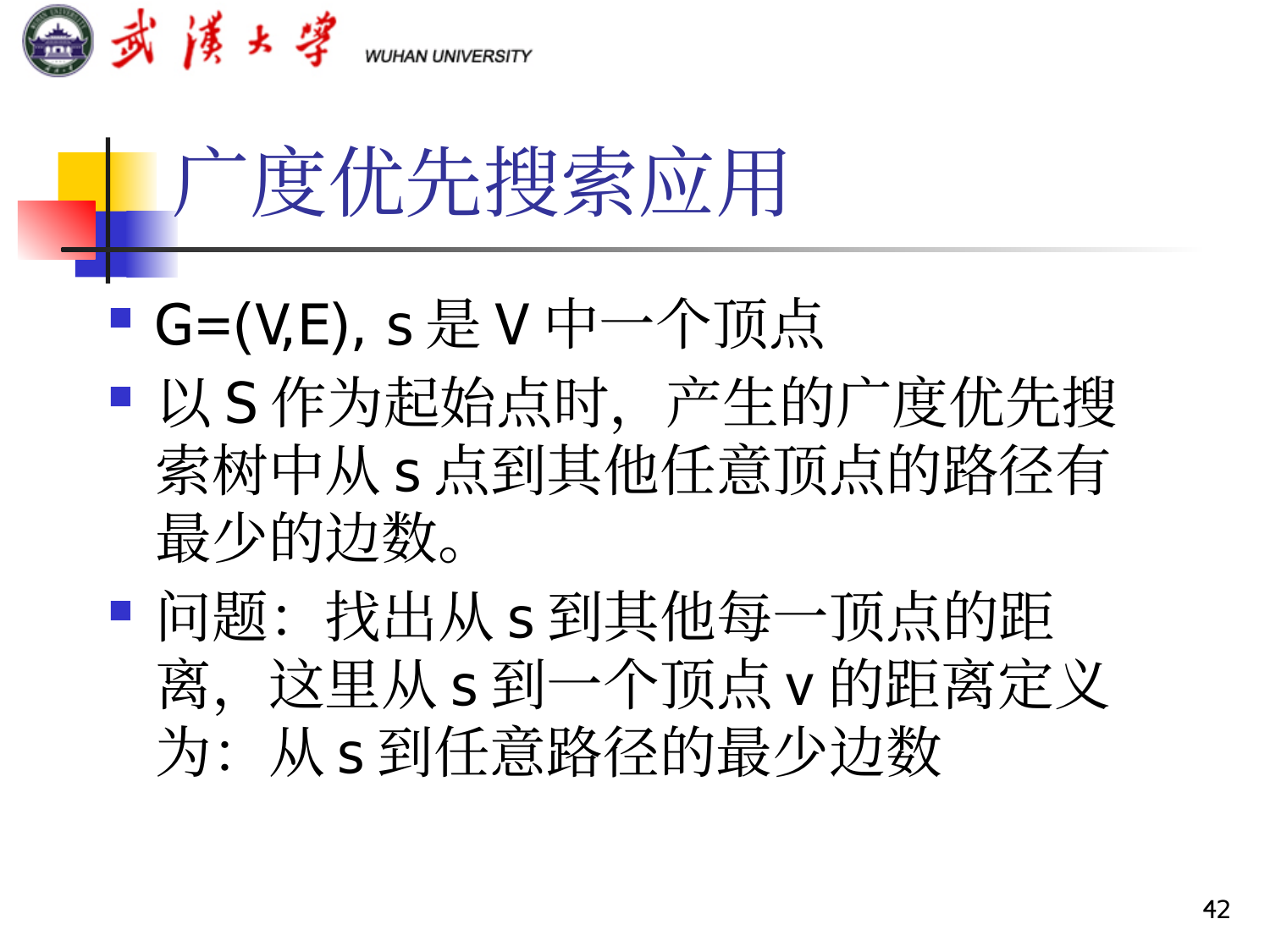

# 广度优先搜索应用
G=(V,E), s是V中一个顶点
以S作为起始点时，产生的广度优先搜索树中从s点到其他任意顶点的路径有最少的边数。
问题：找出从s到其他每一顶点的距离，这里从s到一个顶点v的距离定义为：从s到任意路径的最少边数
42